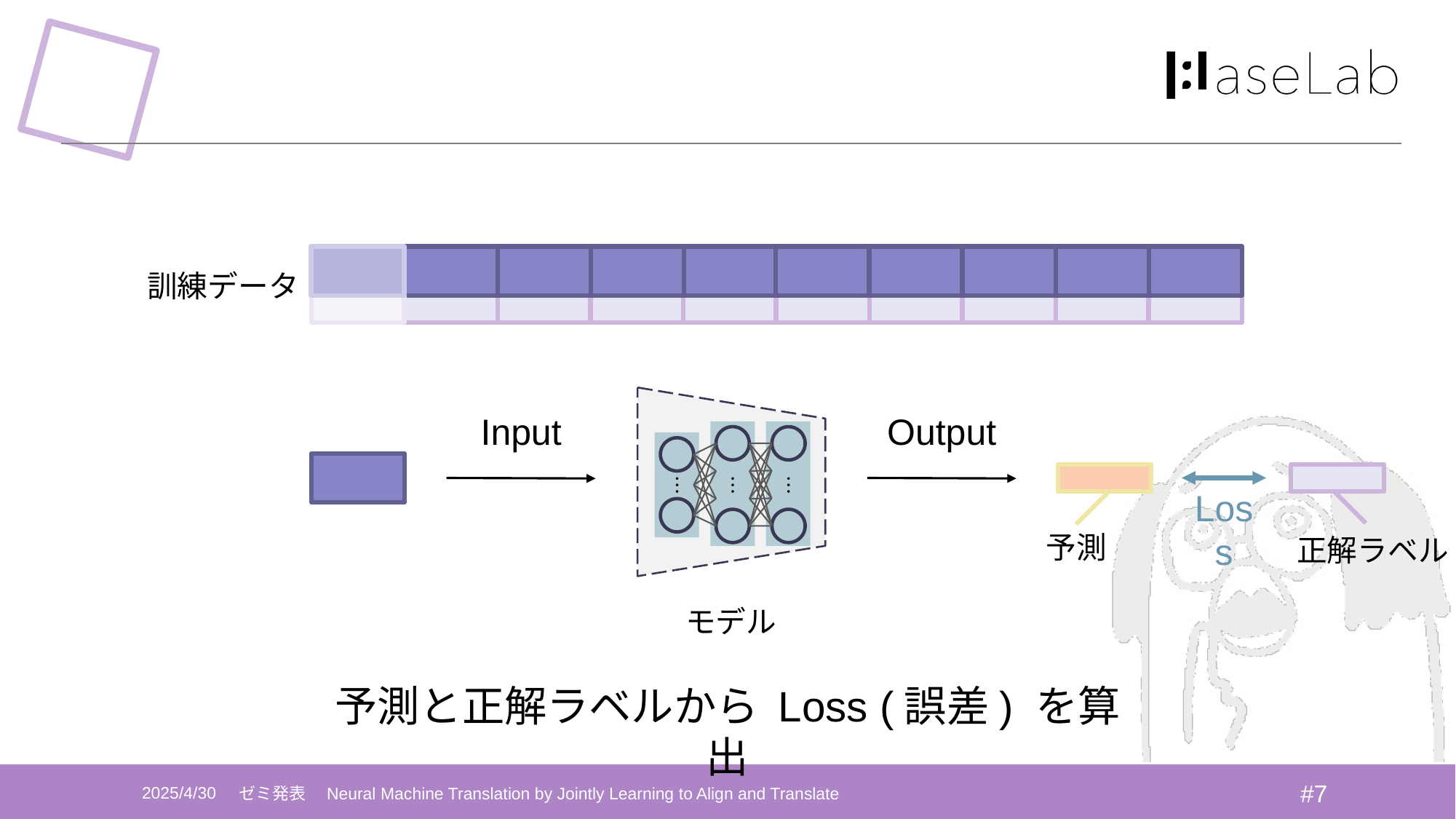

#

訓練データ

Input
Output

Loss
予測
正解ラベル
モデル
予測と正解ラベルから Loss (誤差) を算出
2025/4/30
ゼミ発表　Neural Machine Translation by Jointly Learning to Align and Translate
#7